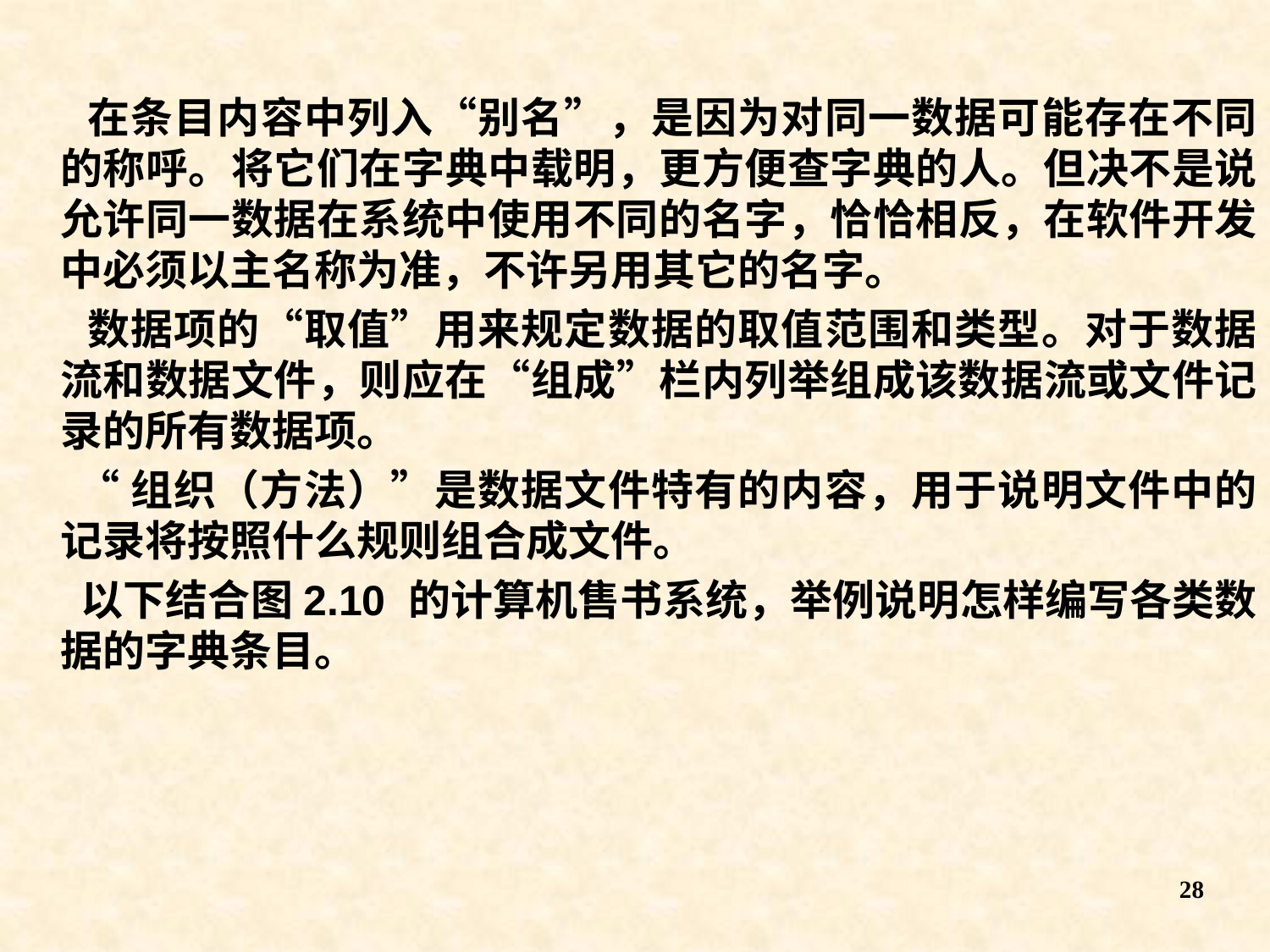

在条目内容中列入“别名”，是因为对同一数据可能存在不同的称呼。将它们在字典中载明，更方便查字典的人。但决不是说允许同一数据在系统中使用不同的名字，恰恰相反，在软件开发中必须以主名称为准，不许另用其它的名字。
      数据项的“取值”用来规定数据的取值范围和类型。对于数据流和数据文件，则应在“组成”栏内列举组成该数据流或文件记录的所有数据项。
      “组织（方法）”是数据文件特有的内容，用于说明文件中的记录将按照什么规则组合成文件。
      以下结合图2.10 的计算机售书系统，举例说明怎样编写各类数据的字典条目。

28